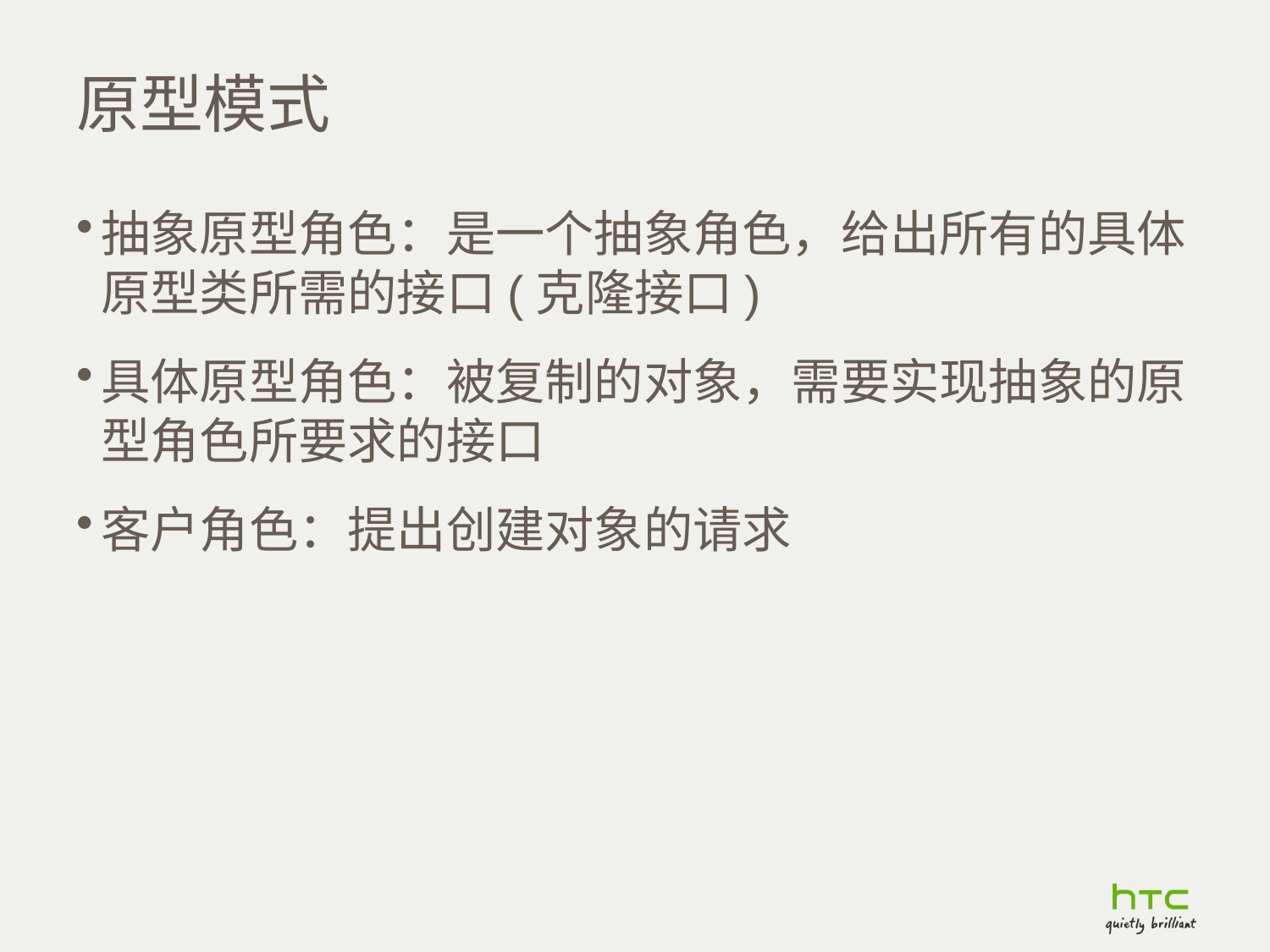

# 原型模式
抽象原型角色：是一个抽象角色，给出所有的具体原型类所需的接口(克隆接口)
具体原型角色：被复制的对象，需要实现抽象的原型角色所要求的接口
客户角色：提出创建对象的请求